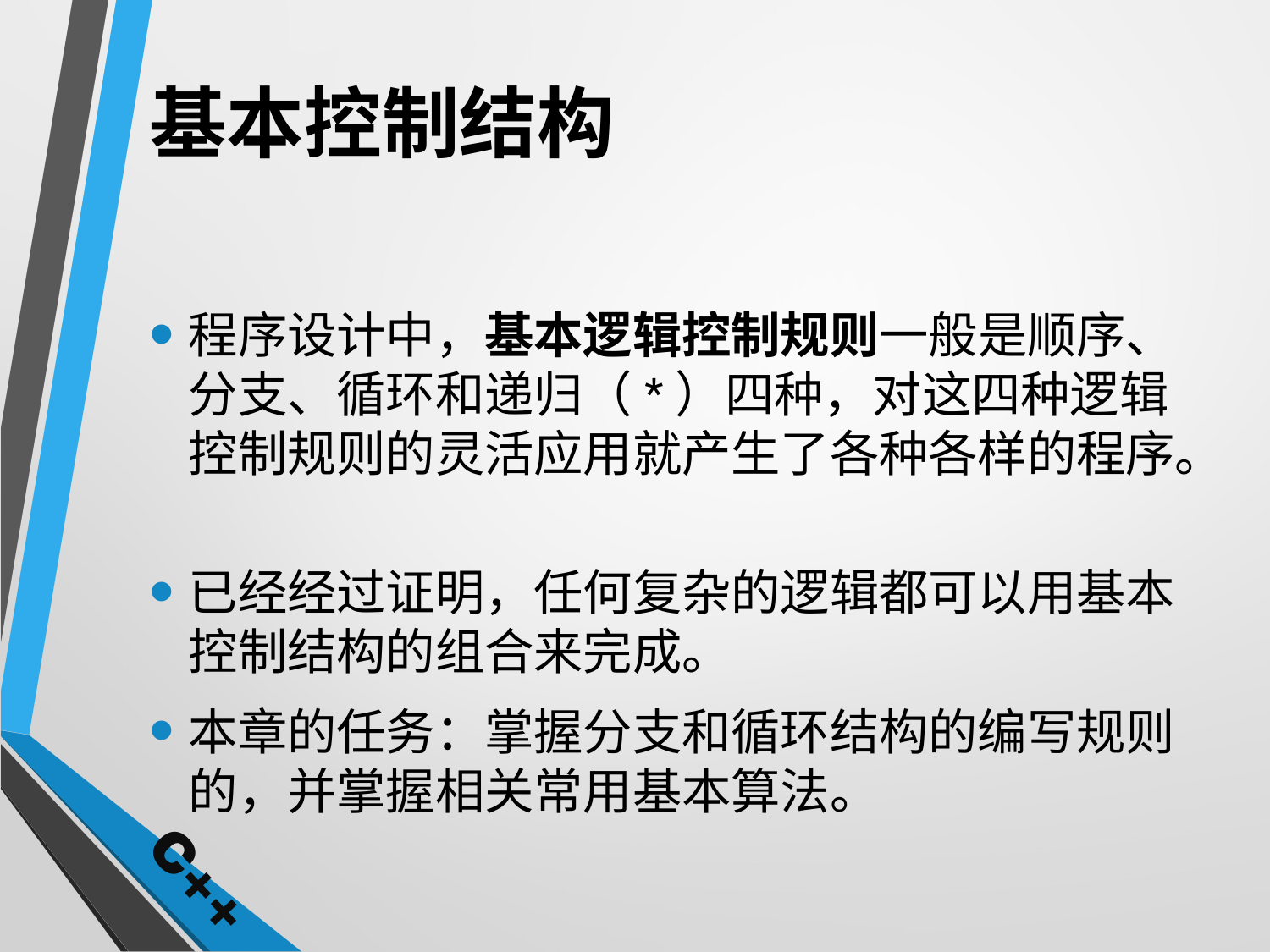

# 基本控制结构
程序设计中，基本逻辑控制规则一般是顺序、分支、循环和递归（*）四种，对这四种逻辑控制规则的灵活应用就产生了各种各样的程序。
已经经过证明，任何复杂的逻辑都可以用基本控制结构的组合来完成。
本章的任务：掌握分支和循环结构的编写规则的，并掌握相关常用基本算法。